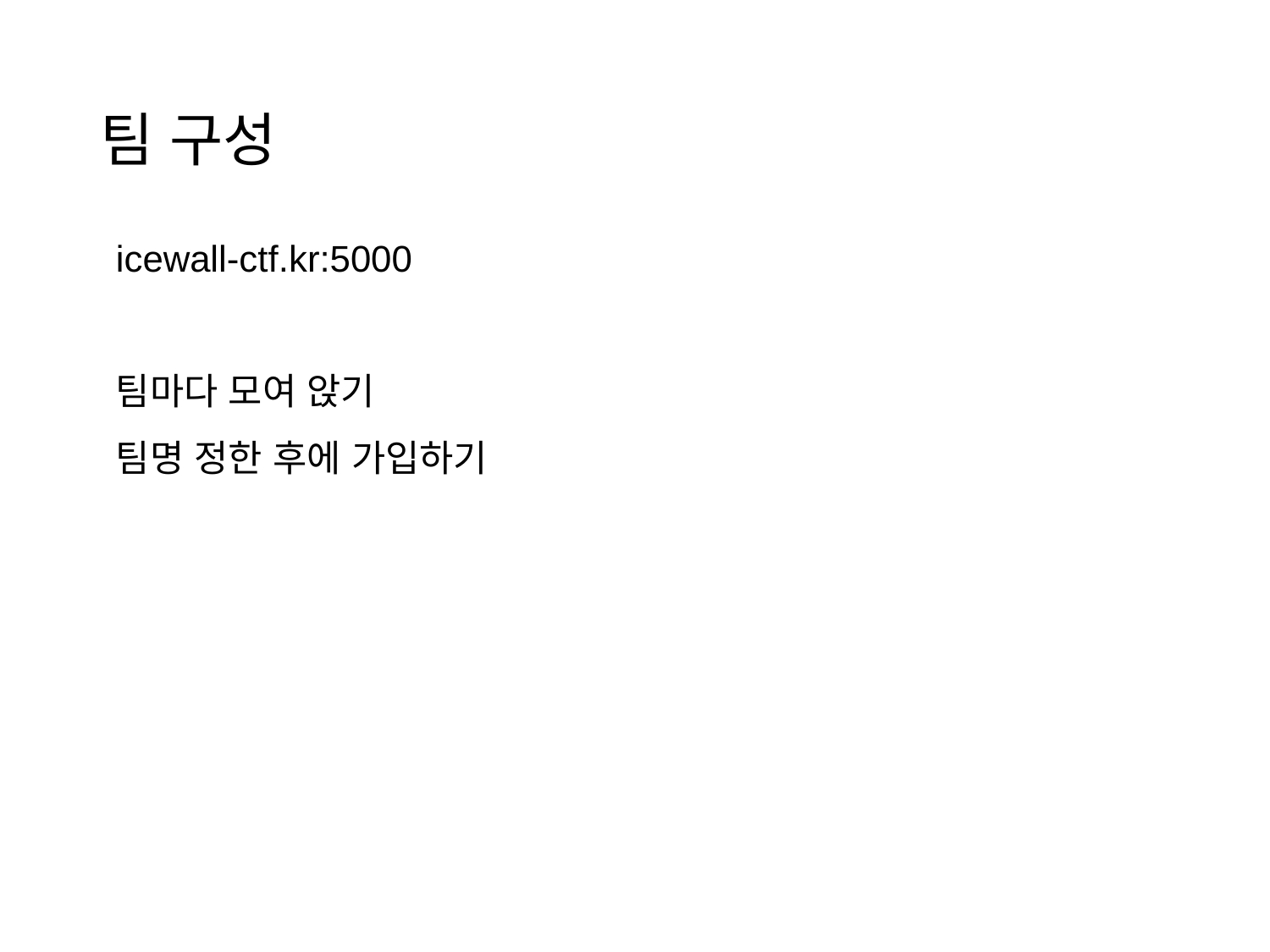

# 팀 구성
icewall-ctf.kr:5000

팀마다 모여 앉기
팀명 정한 후에 가입하기